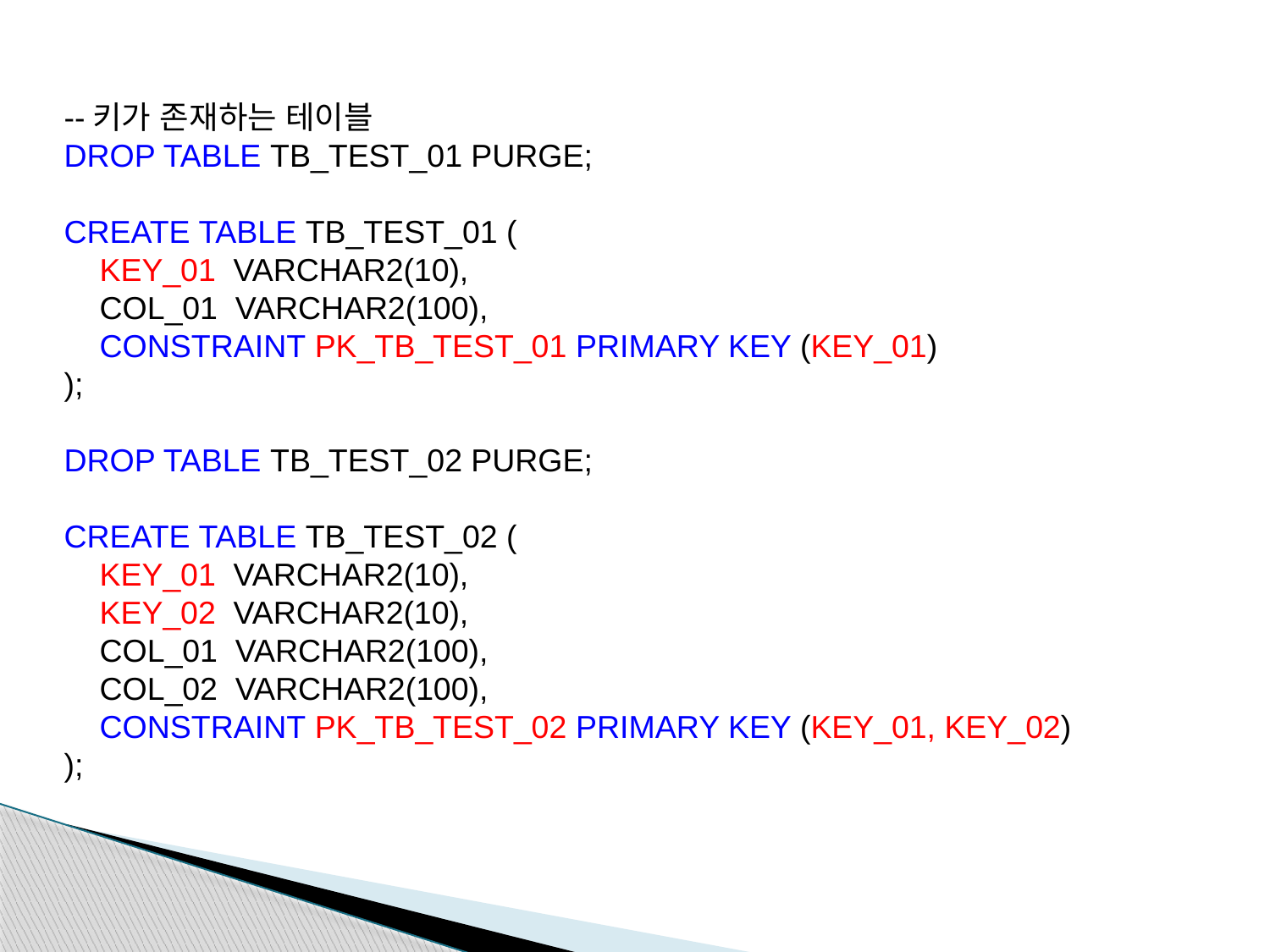

--키가 존재하는 테이블
DROP TABLE TB_TEST_01 PURGE;

CREATE TABLE TB_TEST_01 (
    KEY_01  VARCHAR2(10),
    COL_01  VARCHAR2(100),
    CONSTRAINT PK_TB_TEST_01 PRIMARY KEY (KEY_01)
);

DROP TABLE TB_TEST_02 PURGE;

CREATE TABLE TB_TEST_02 (
    KEY_01  VARCHAR2(10),
    KEY_02  VARCHAR2(10),
    COL_01  VARCHAR2(100),
    COL_02  VARCHAR2(100),
    CONSTRAINT PK_TB_TEST_02 PRIMARY KEY (KEY_01, KEY_02)
);